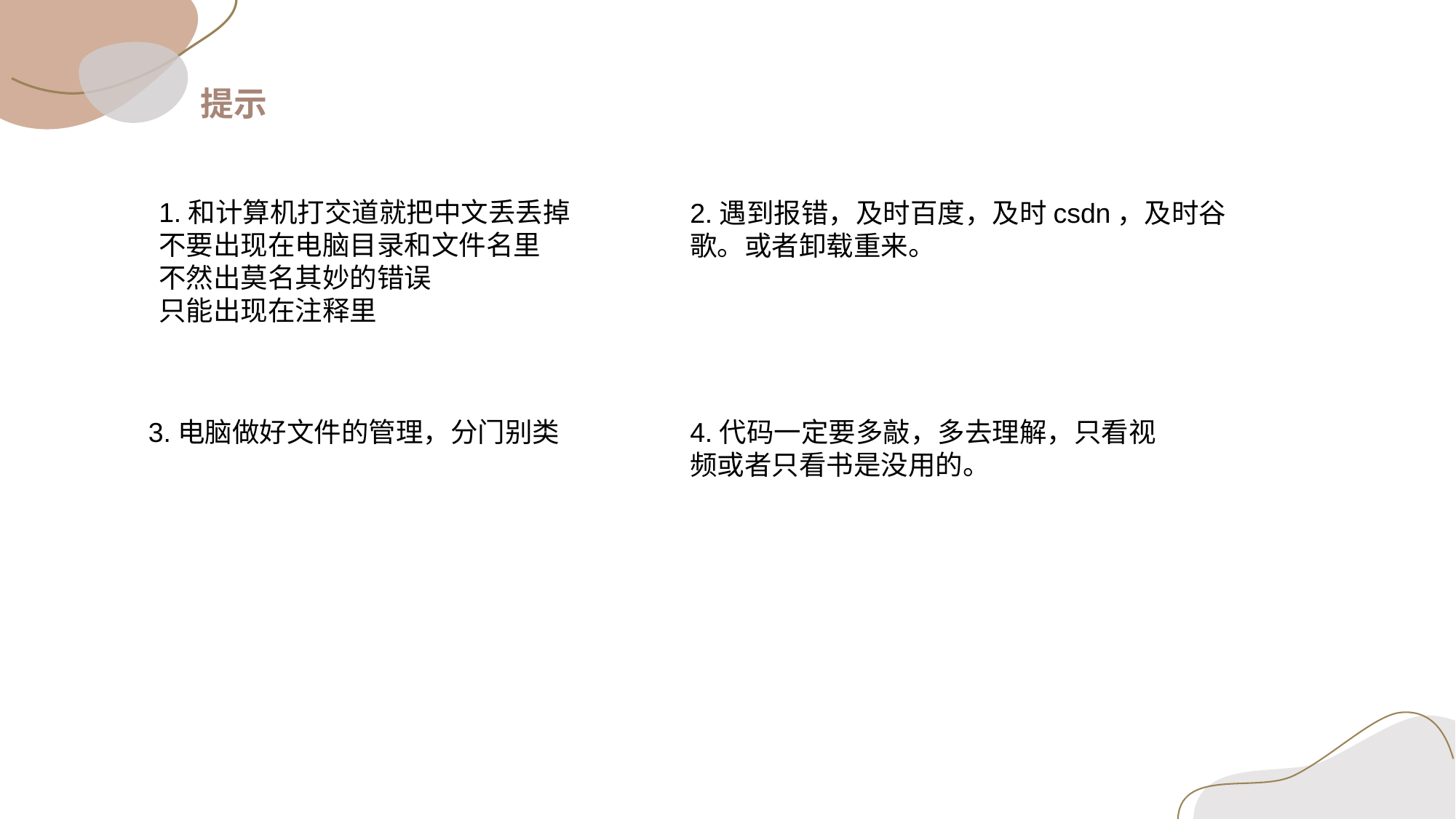

提示
1.和计算机打交道就把中文丢丢掉
不要出现在电脑目录和文件名里
不然出莫名其妙的错误
只能出现在注释里

2.遇到报错，及时百度，及时csdn，及时谷歌。或者卸载重来。
3.电脑做好文件的管理，分门别类
4.代码一定要多敲，多去理解，只看视频或者只看书是没用的。